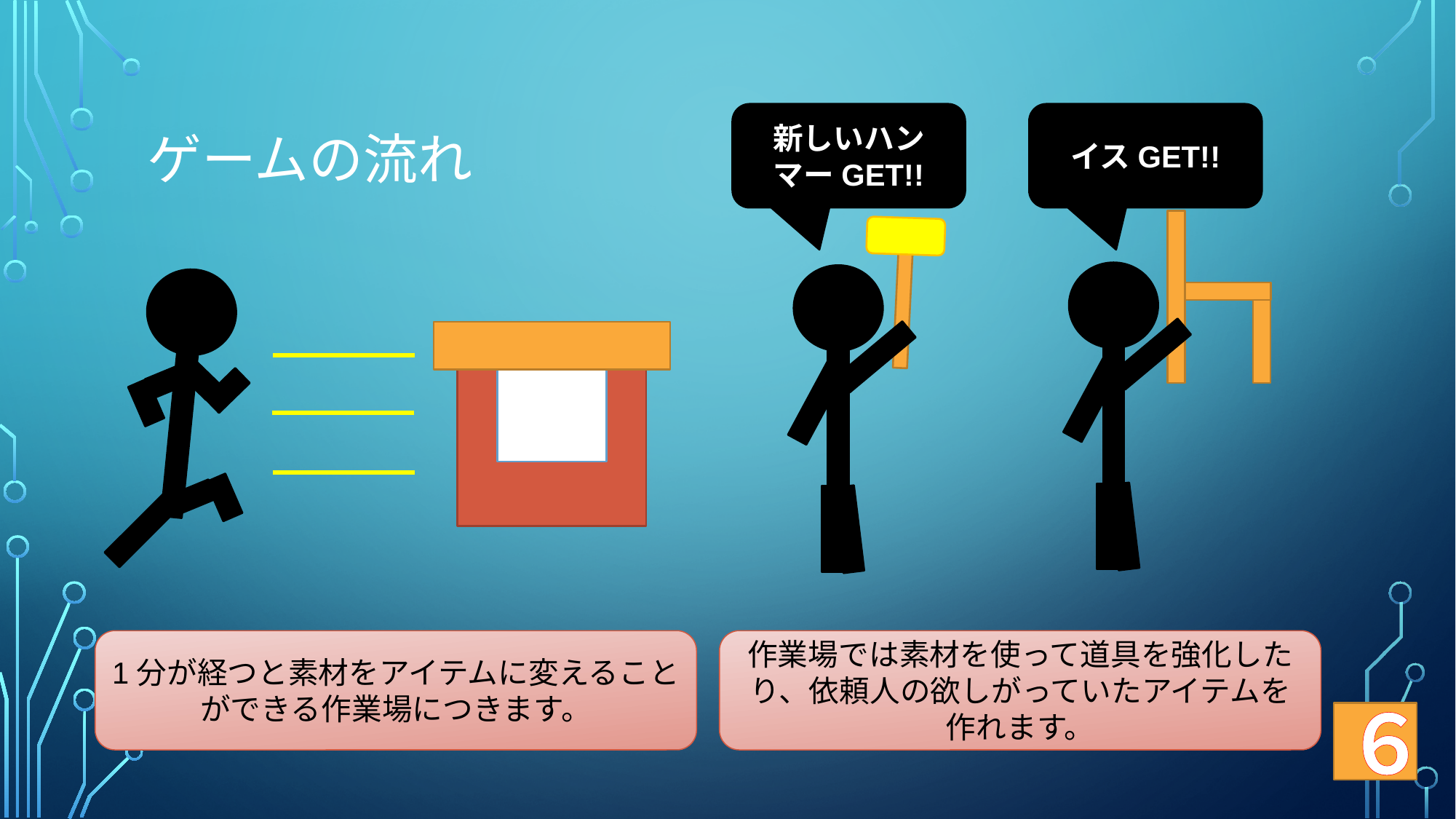

# ゲームの流れ
新しいハンマーGET!!
イスGET!!

1分が経つと素材をアイテムに変えることができる作業場につきます。
作業場では素材を使って道具を強化したり、依頼人の欲しがっていたアイテムを作れます。
６